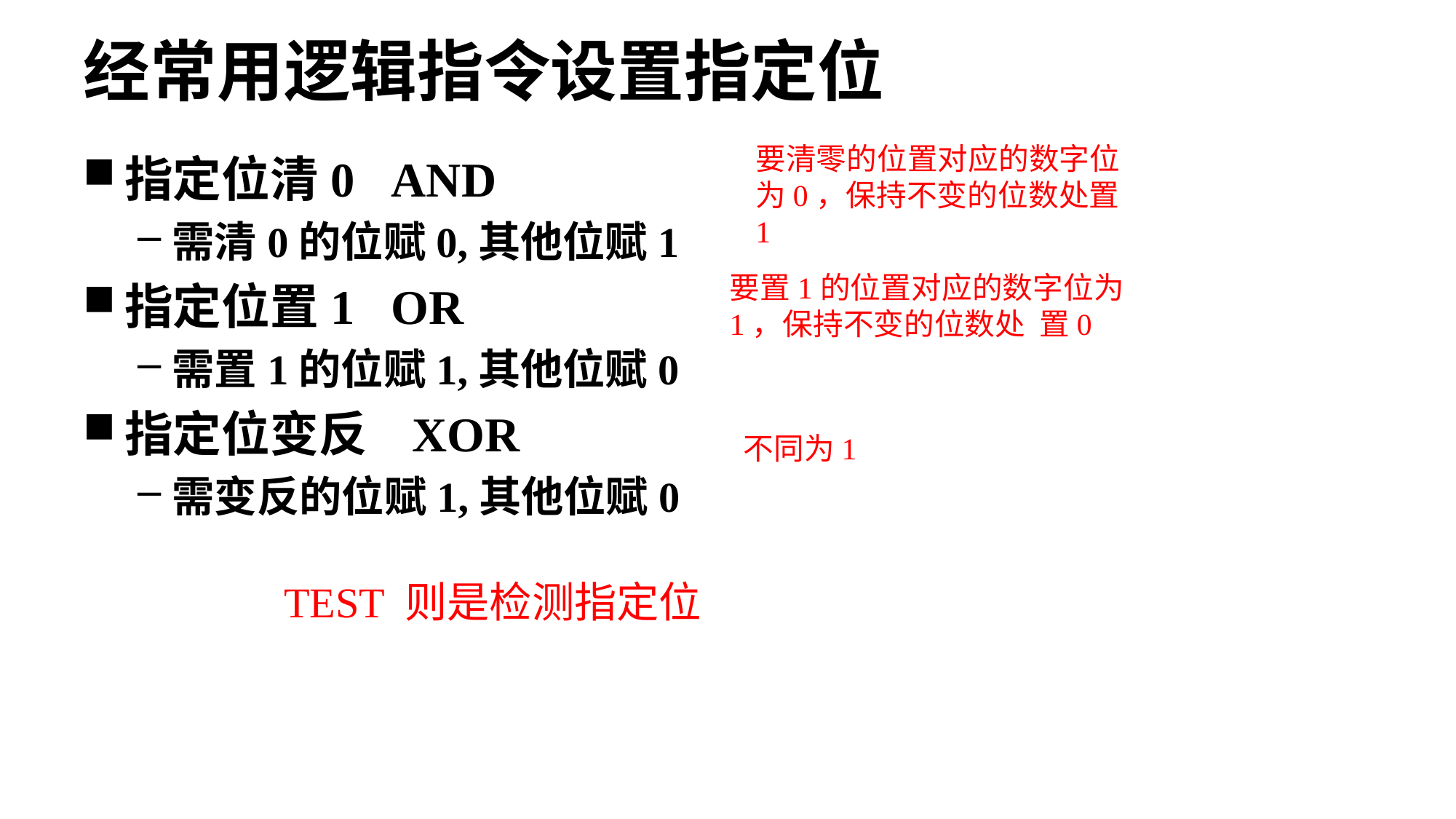

# 经常用逻辑指令设置指定位
要清零的位置对应的数字位为0，保持不变的位数处置1
指定位清0   AND
需清0的位赋0,其他位赋1
指定位置1   OR
需置1的位赋1,其他位赋0
指定位变反   XOR
需变反的位赋1,其他位赋0
要置1的位置对应的数字位为1，保持不变的位数处  置0
不同为1
TEST 则是检测指定位